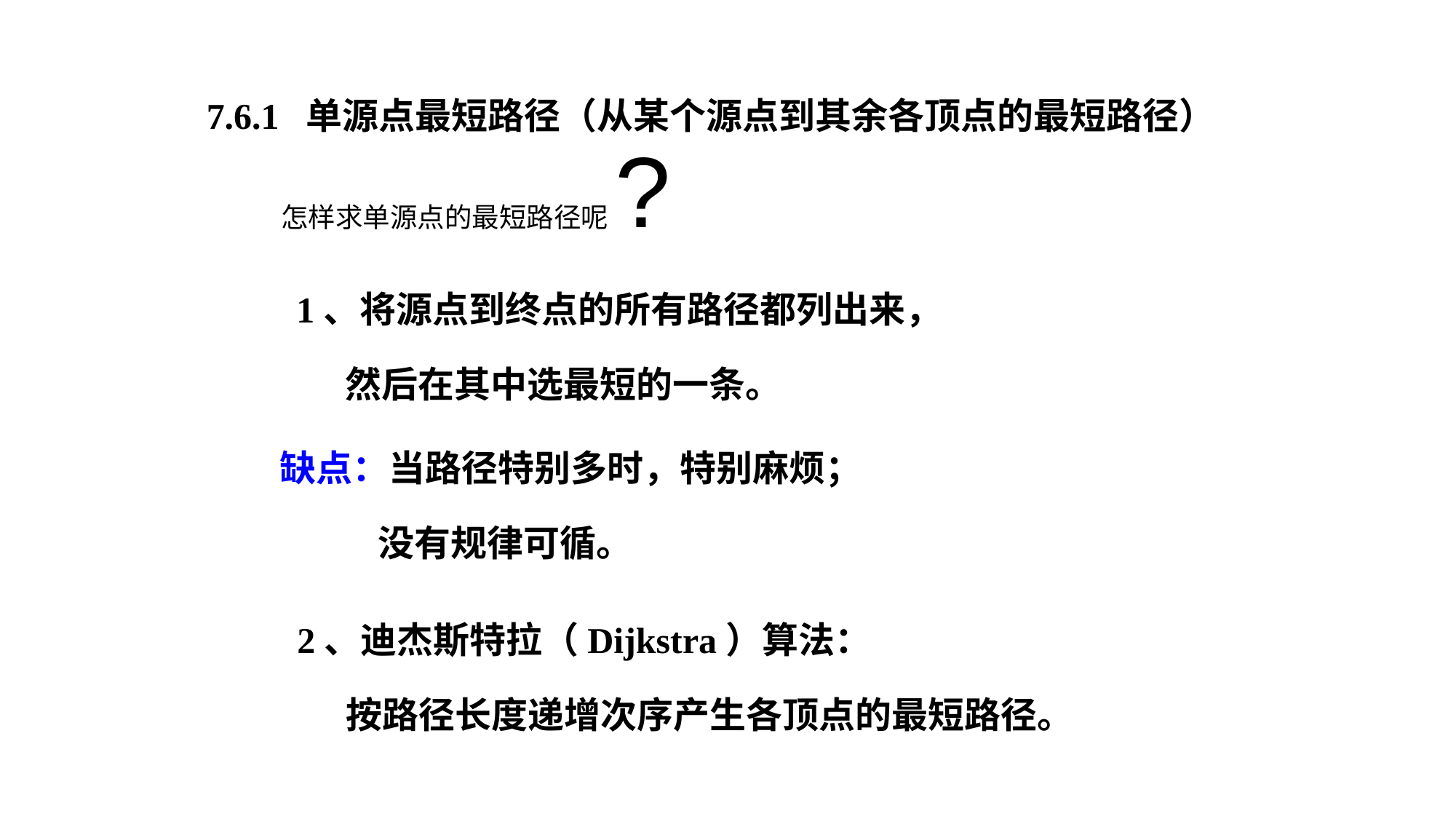

7.6.1  单源点最短路径（从某个源点到其余各顶点的最短路径）
       怎样求单源点的最短路径呢?
          1、将源点到终点的所有路径都列出来，
                然后在其中选最短的一条。
        缺点：当路径特别多时，特别麻烦；
                    没有规律可循。
          2、迪杰斯特拉（Dijkstra）算法：
                按路径长度递增次序产生各顶点的最短路径。